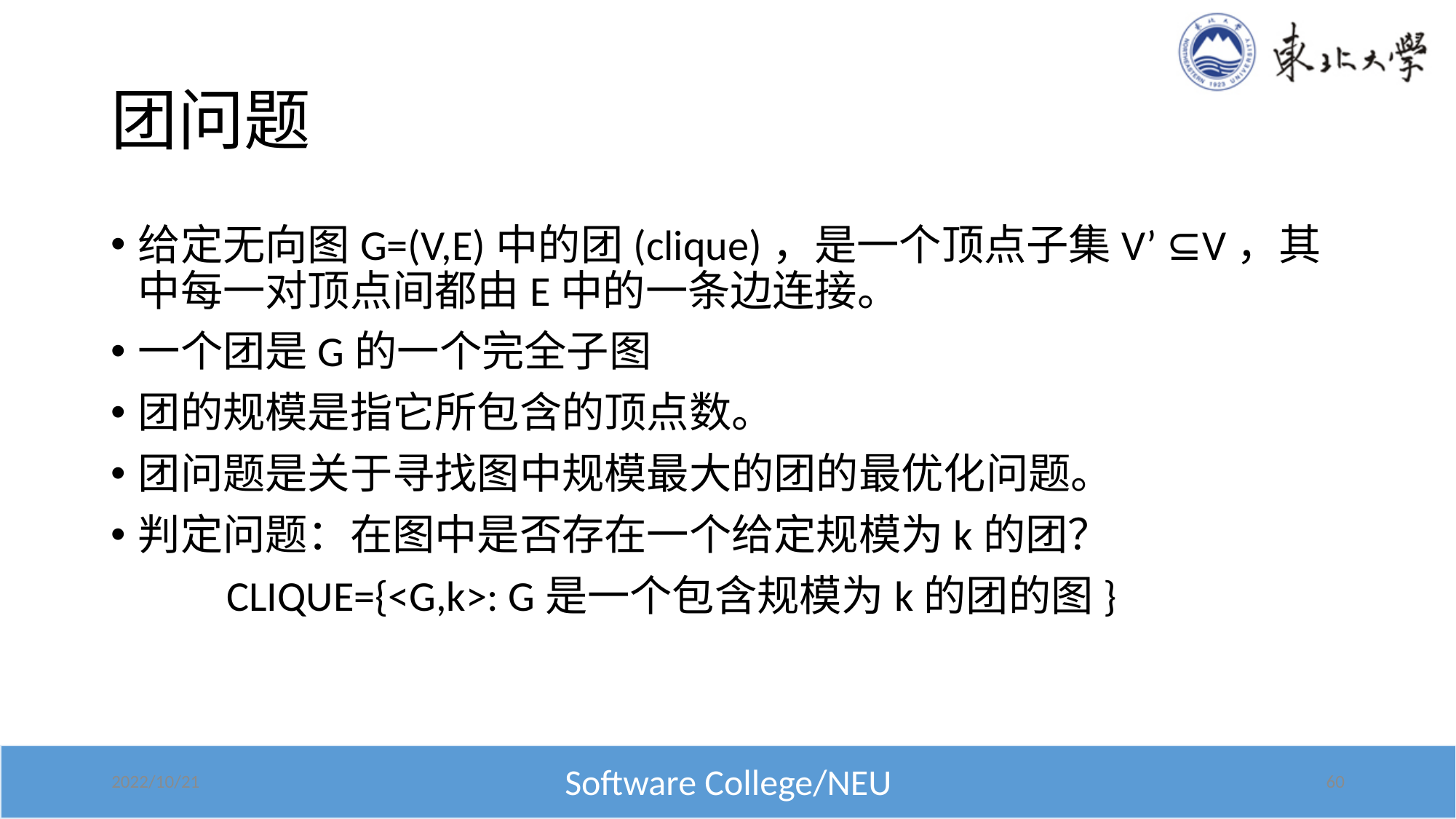

# 团问题
给定无向图G=(V,E)中的团(clique)，是一个顶点子集V’ ⊆V，其中每一对顶点间都由E中的一条边连接。
一个团是G的一个完全子图
团的规模是指它所包含的顶点数。
团问题是关于寻找图中规模最大的团的最优化问题。
判定问题：在图中是否存在一个给定规模为k的团？
            CLIQUE={<G,k>: G是一个包含规模为k的团的图}